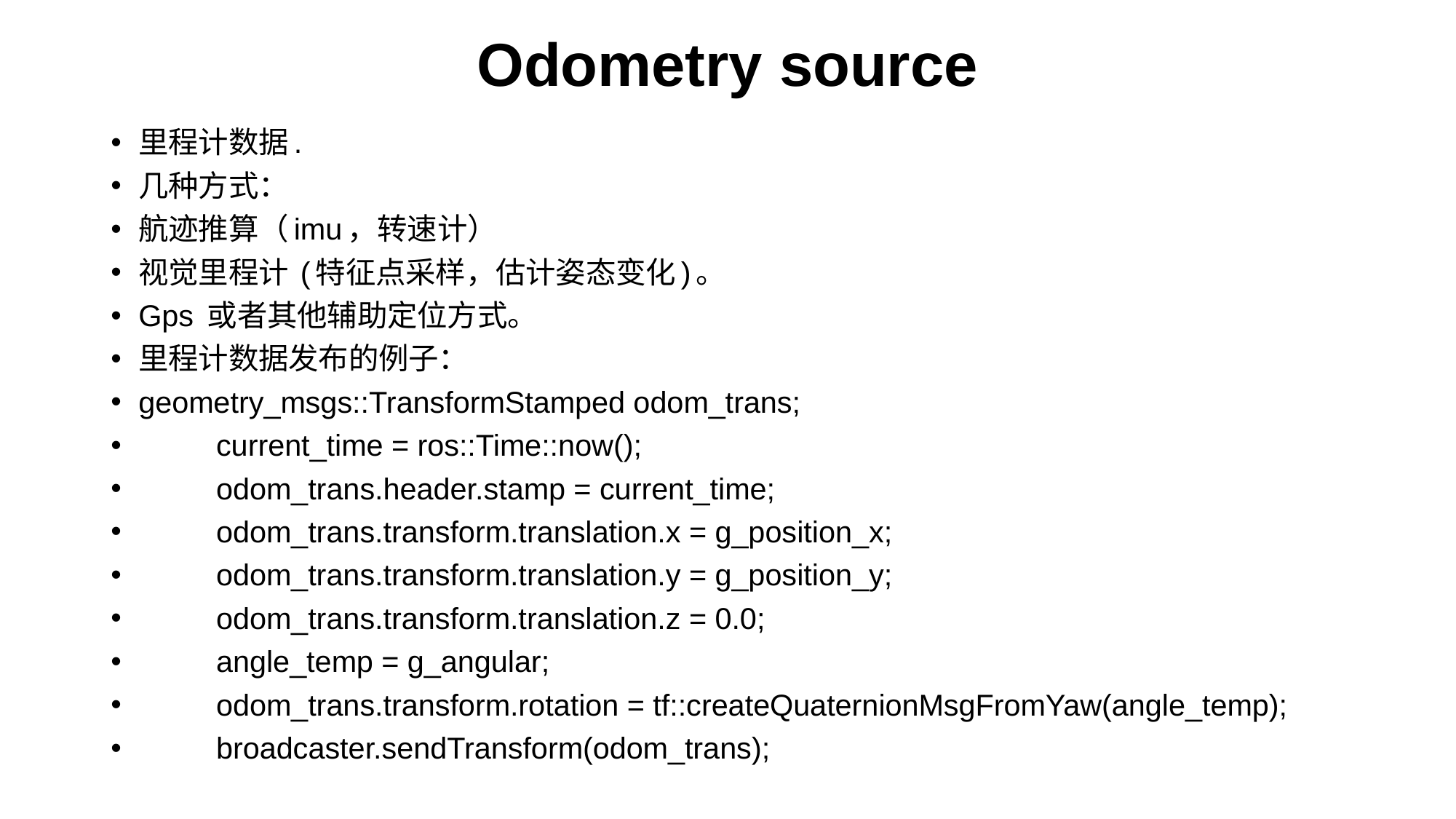

# Odometry source
里程计数据.
几种方式：
航迹推算（imu，转速计）
视觉里程计 (特征点采样，估计姿态变化)。
Gps 或者其他辅助定位方式。
里程计数据发布的例子：
geometry_msgs::TransformStamped odom_trans;
	current_time = ros::Time::now();
	odom_trans.header.stamp = current_time;
	odom_trans.transform.translation.x = g_position_x;
	odom_trans.transform.translation.y = g_position_y;
	odom_trans.transform.translation.z = 0.0;
	angle_temp = g_angular;
	odom_trans.transform.rotation = tf::createQuaternionMsgFromYaw(angle_temp);
	broadcaster.sendTransform(odom_trans);